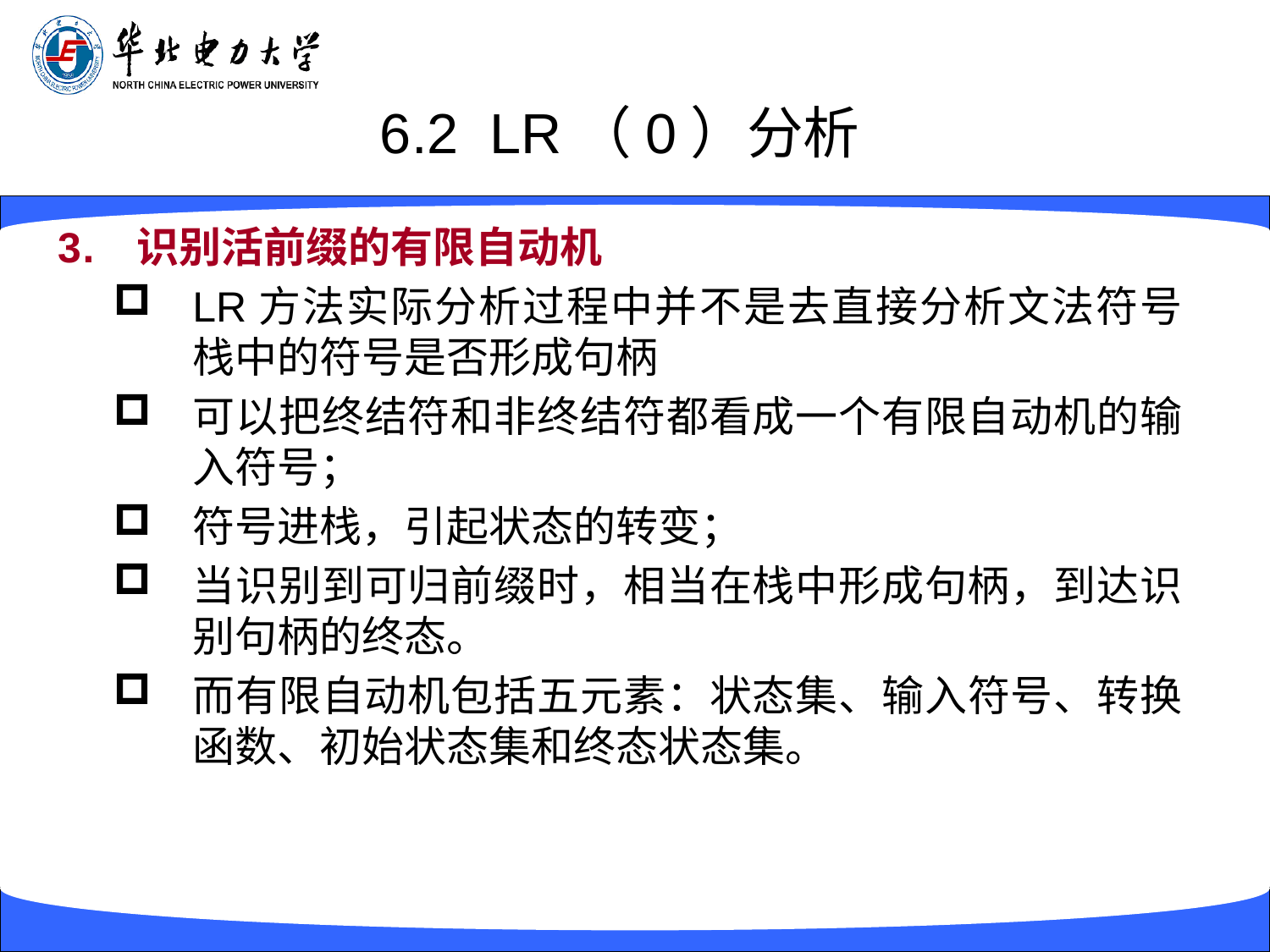

# 6.2  LR（0）分析
识别活前缀的有限自动机
LR方法实际分析过程中并不是去直接分析文法符号栈中的符号是否形成句柄
可以把终结符和非终结符都看成一个有限自动机的输入符号；
符号进栈，引起状态的转变；
当识别到可归前缀时，相当在栈中形成句柄，到达识别句柄的终态。
而有限自动机包括五元素：状态集、输入符号、转换函数、初始状态集和终态状态集。